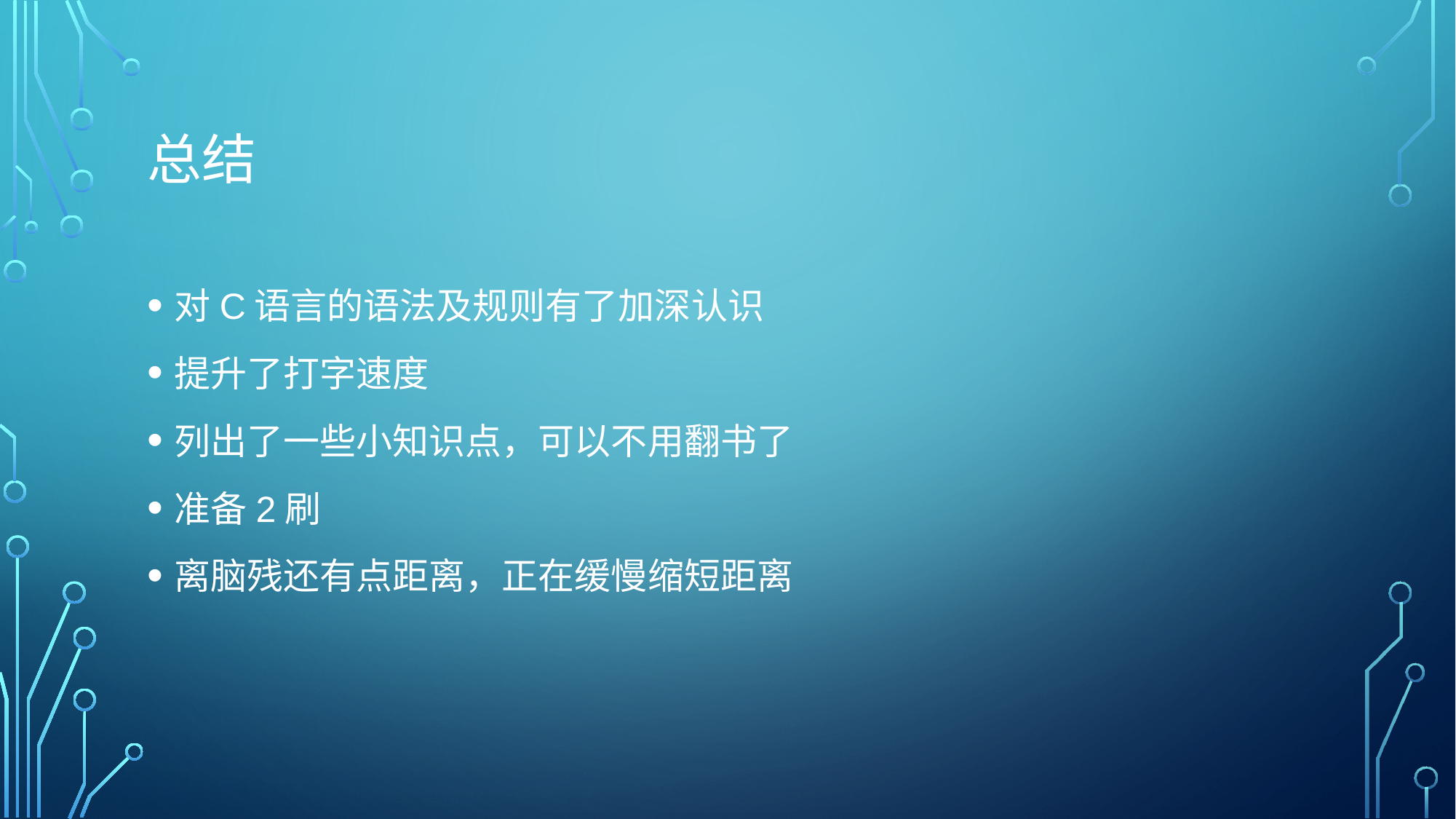

# 总结
对C语言的语法及规则有了加深认识
提升了打字速度
列出了一些小知识点，可以不用翻书了
准备2刷
离脑残还有点距离，正在缓慢缩短距离